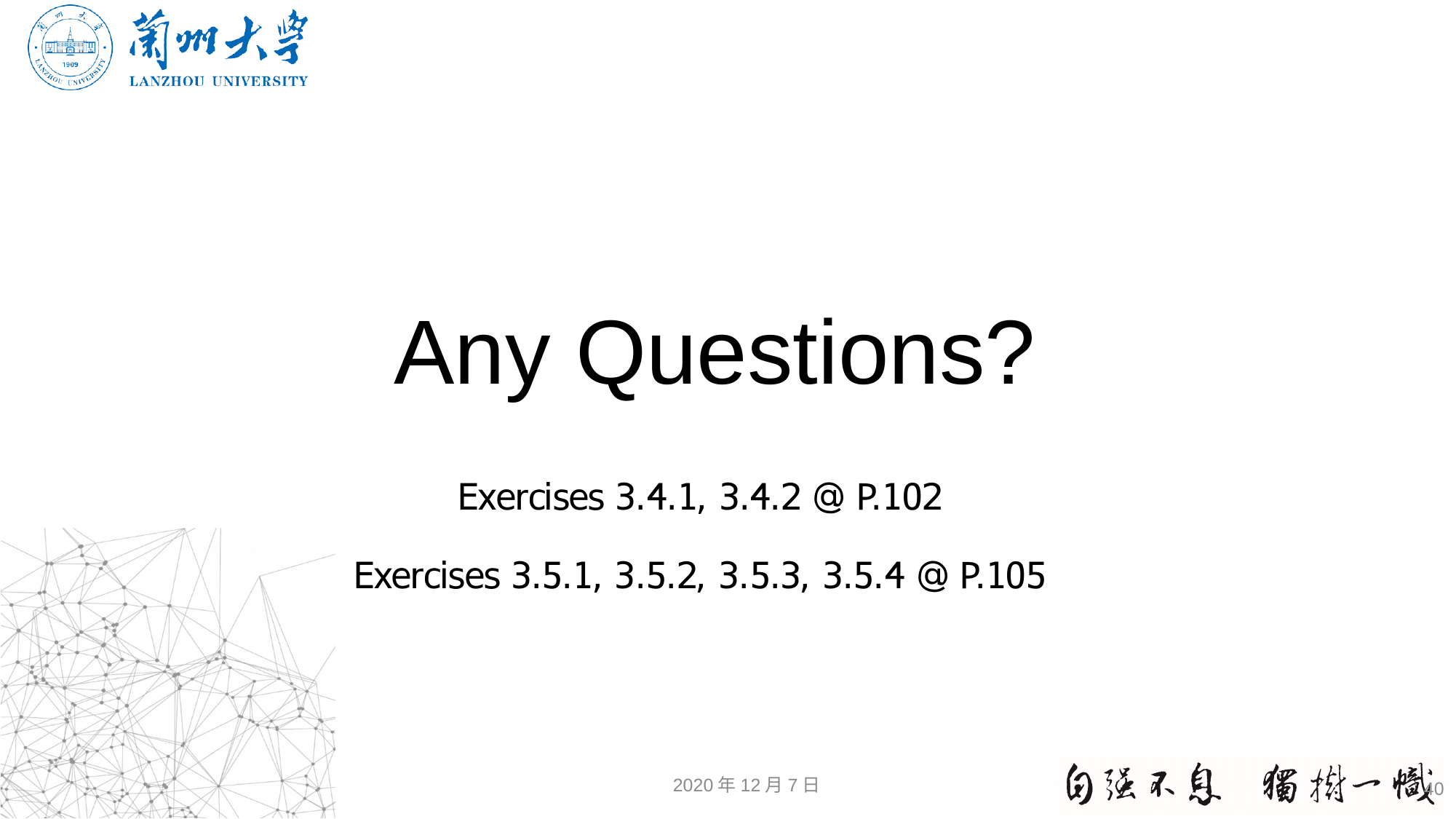

# Any Questions?
Exercises 3.4.1, 3.4.2 @ P.102

Exercises 3.5.1, 3.5.2, 3.5.3, 3.5.4 @ P.105
2020年12月7日
40